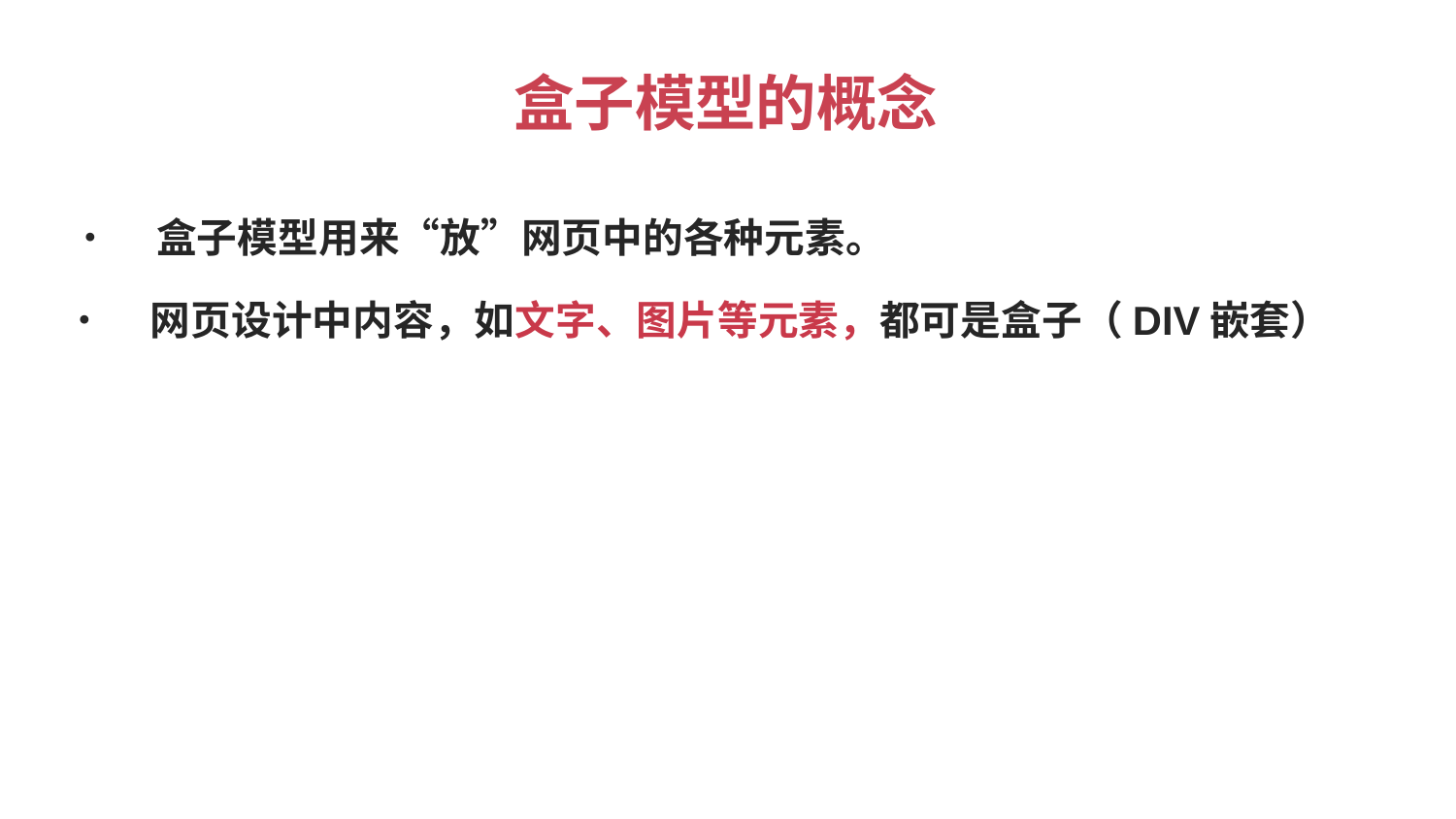

盒子模型的概念
•    盒子模型用来“放”网页中的各种元素。
•    网页设计中内容，如文字、图片等元素，都可是盒子（DIV嵌套）